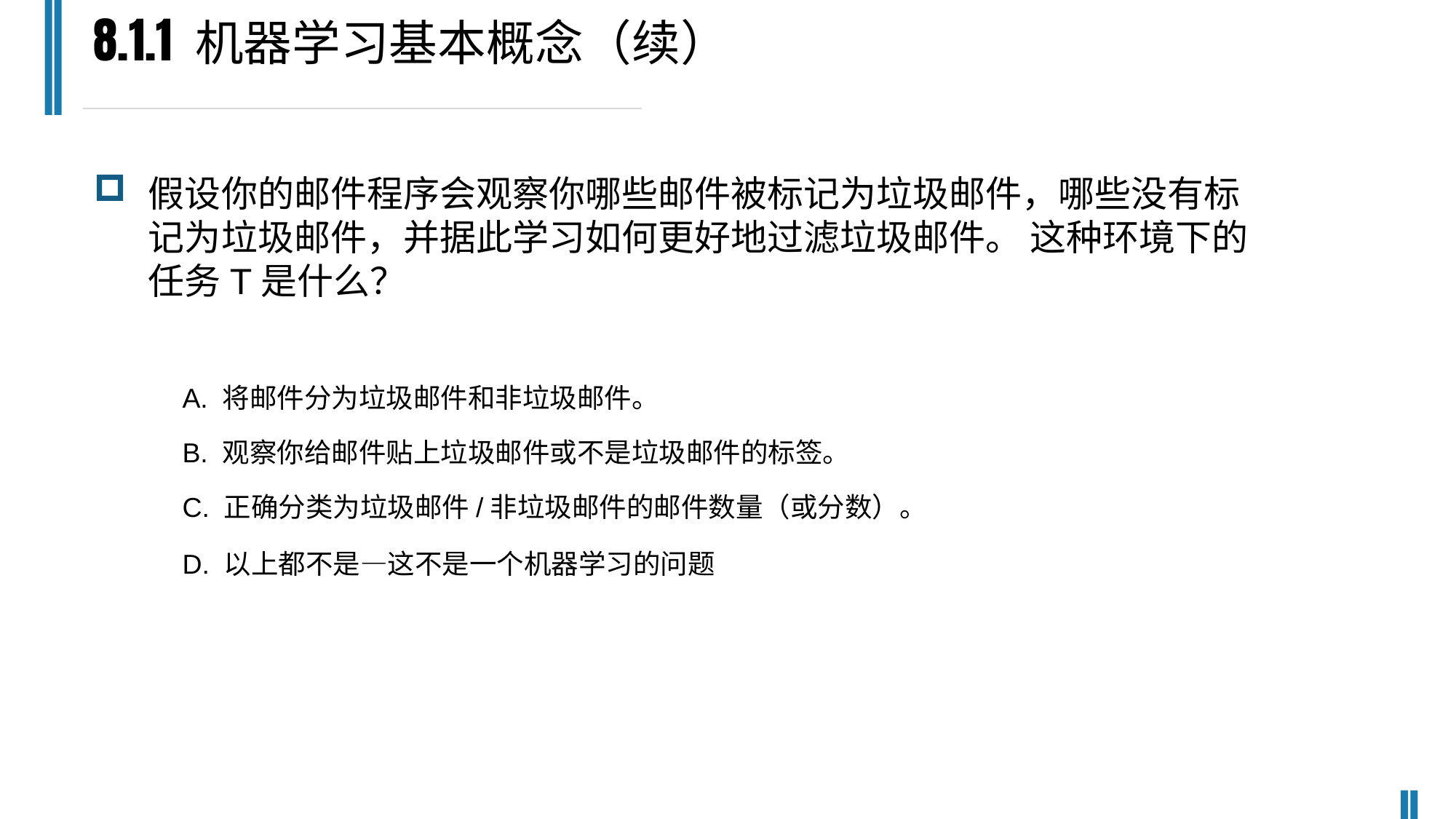

8.1.1 机器学习基本概念（续）

假设你的邮件程序会观察你哪些邮件被标记为垃圾邮件，哪些没有标记为垃圾邮件，并据此学习如何更好地过滤垃圾邮件。 这种环境下的任务T是什么？

A. 将邮件分为垃圾邮件和非垃圾邮件。
B. 观察你给邮件贴上垃圾邮件或不是垃圾邮件的标签。
C. 正确分类为垃圾邮件/非垃圾邮件的邮件数量（或分数）。
D. 以上都不是—这不是一个机器学习的问题